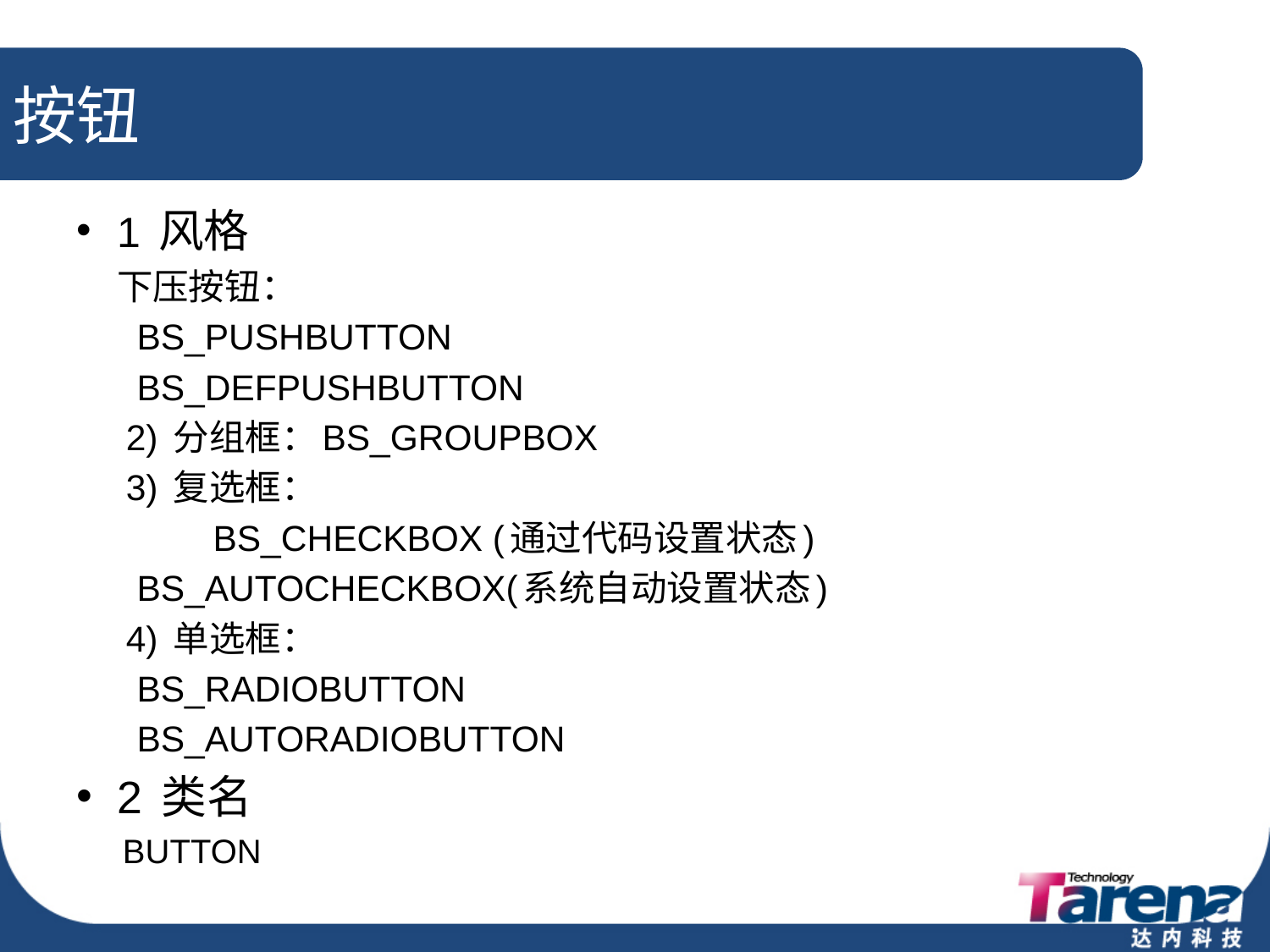

# 按钮
1 风格
	下压按钮：
			  BS_PUSHBUTTON
			  BS_DEFPUSHBUTTON
     2) 分组框：BS_GROUPBOX
     3) 复选框：
        		  BS_CHECKBOX (通过代码设置状态)
    		  BS_AUTOCHECKBOX(系统自动设置状态)
     4) 单选框：
			  BS_RADIOBUTTON
			  BS_AUTORADIOBUTTON
2 类名
     BUTTON